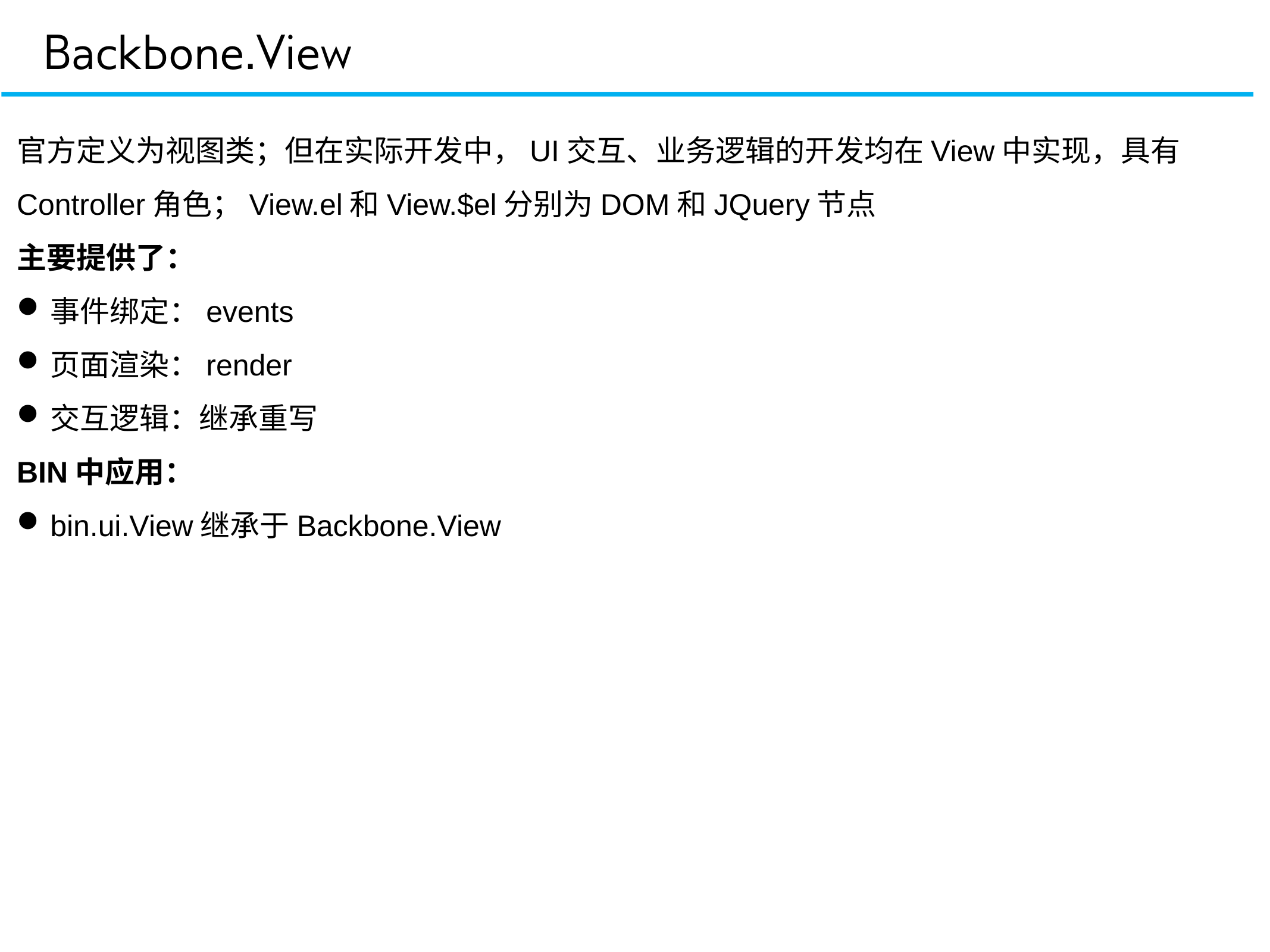

Backbone.View

官方定义为视图类；但在实际开发中，UI交互、业务逻辑的开发均在View中实现，具有Controller角色；View.el和View.$el分别为DOM和JQuery节点
主要提供了：
事件绑定：events
页面渲染：render
交互逻辑：继承重写
BIN中应用：
bin.ui.View继承于Backbone.View